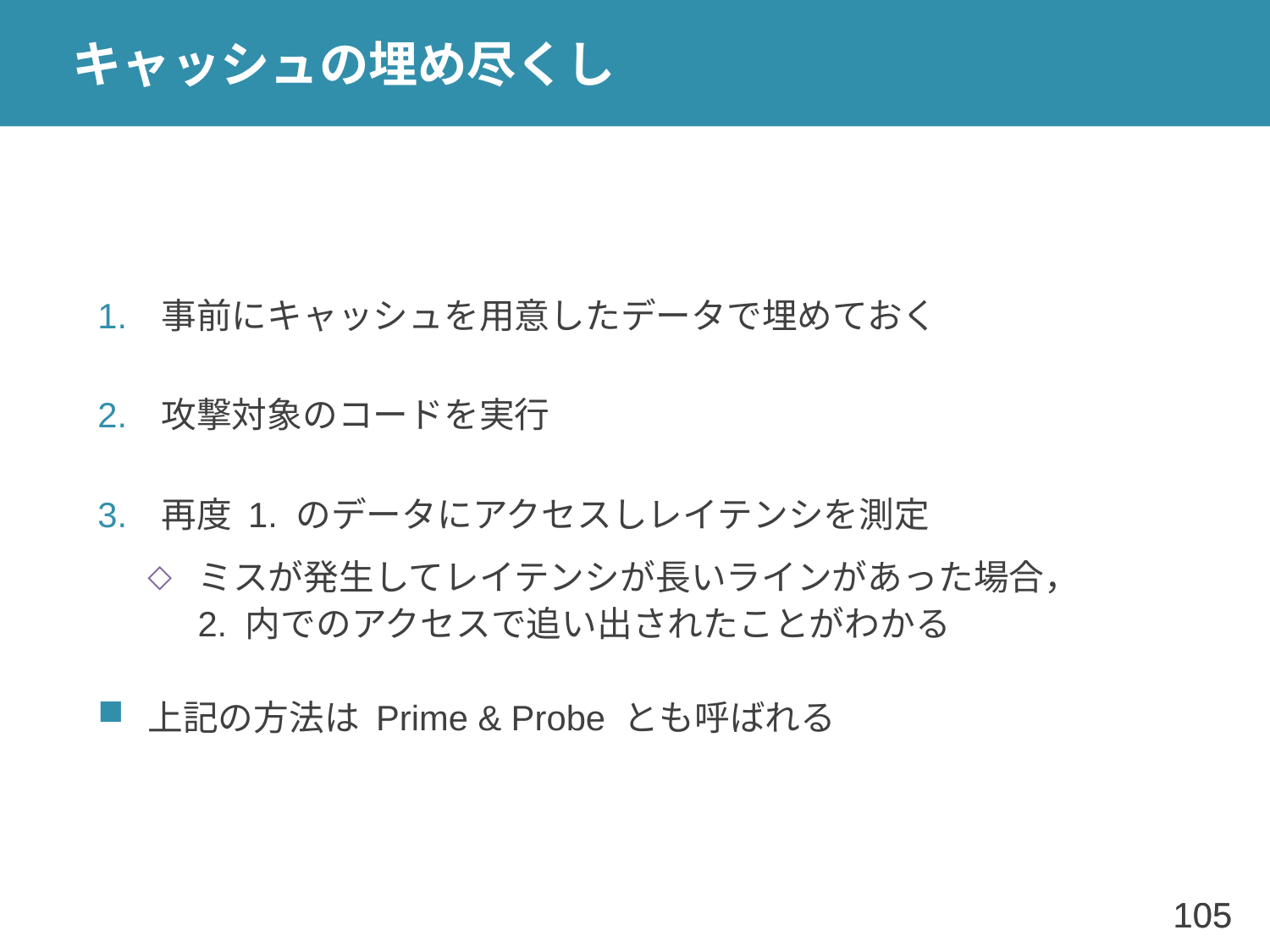

# キャッシュの埋め尽くし
事前にキャッシュを用意したデータで埋めておく
攻撃対象のコードを実行
再度 1. のデータにアクセスしレイテンシを測定
ミスが発生してレイテンシが長いラインがあった場合，
2. 内でのアクセスで追い出されたことがわかる
上記の方法は Prime & Probe とも呼ばれる